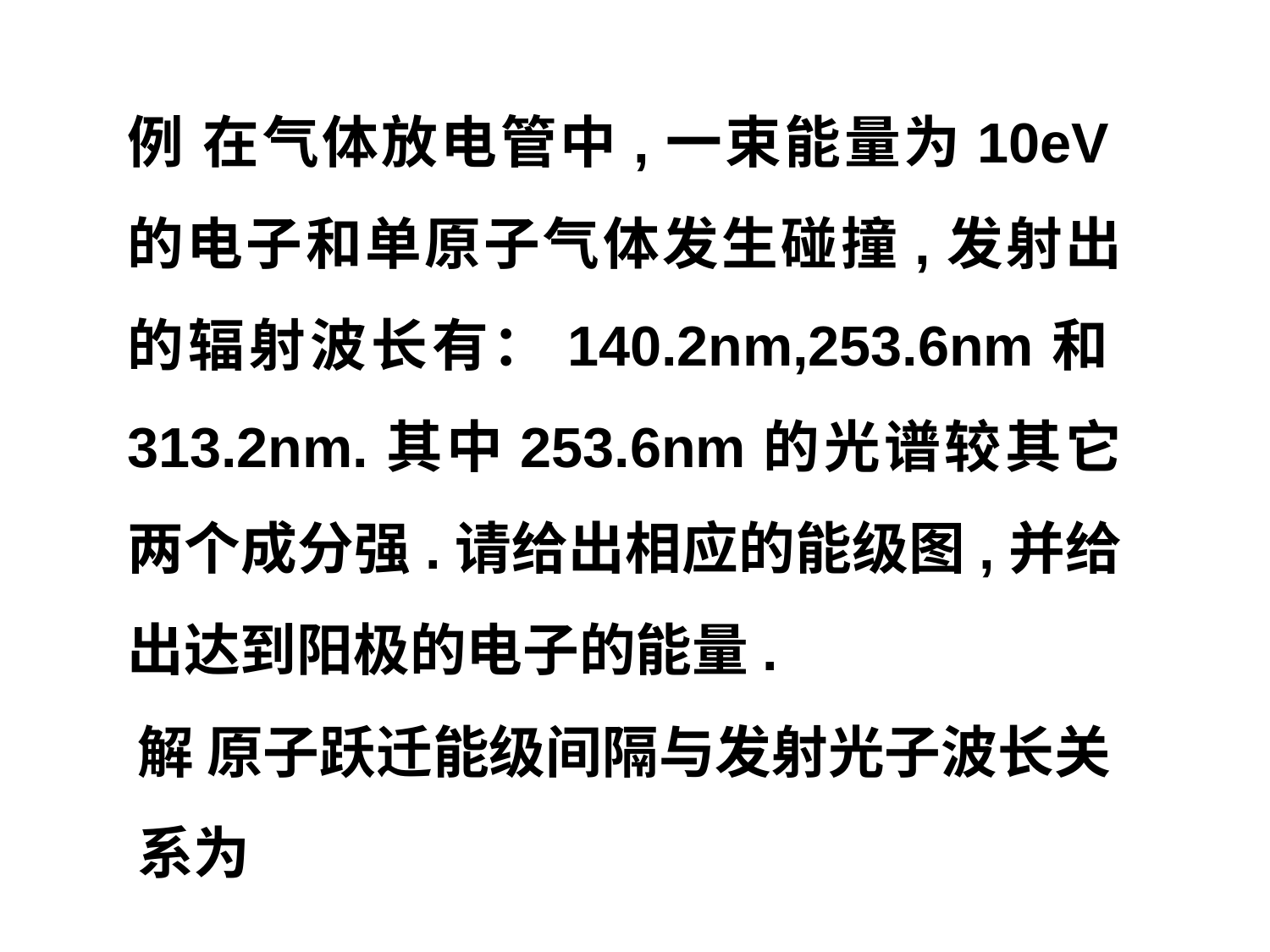

例 在气体放电管中,一束能量为10eV的电子和单原子气体发生碰撞,发射出的辐射波长有：140.2nm,253.6nm和313.2nm.其中253.6nm的光谱较其它两个成分强.请给出相应的能级图,并给出达到阳极的电子的能量.
解 原子跃迁能级间隔与发射光子波长关系为